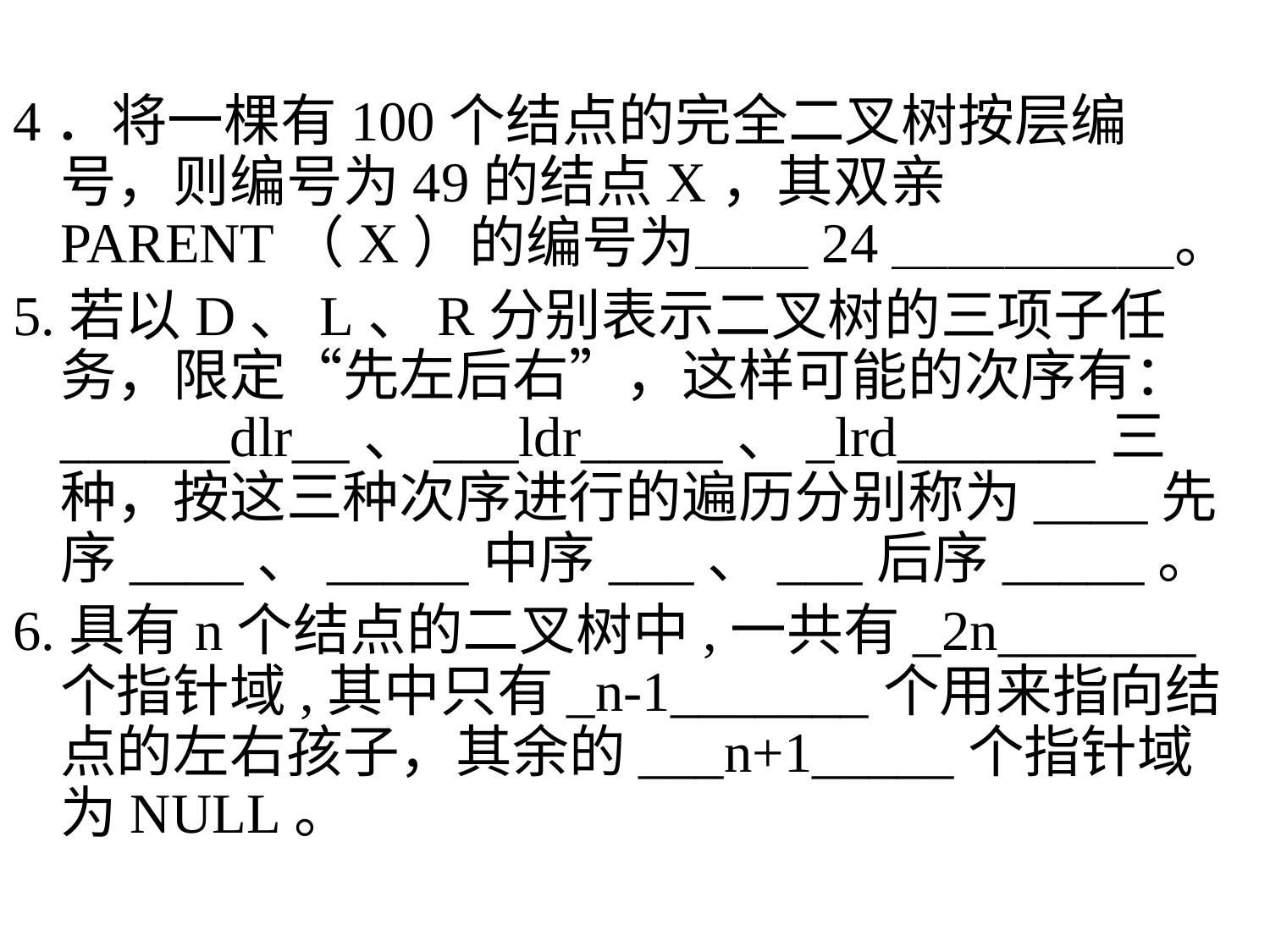

4．将一棵有100个结点的完全二叉树按层编号，则编号为49的结点X，其双亲PARENT（X）的编号为＿＿24＿＿＿＿＿。
5.若以D、L、R分别表示二叉树的三项子任务，限定“先左后右”，这样可能的次序有：______dlr__、___ldr_____、_lrd_______三种，按这三种次序进行的遍历分别称为____先序____、_____中序___、___后序_____。
6.具有n个结点的二叉树中,一共有_2n_______个指针域,其中只有_n-1_______个用来指向结点的左右孩子，其余的___n+1_____个指针域为NULL。